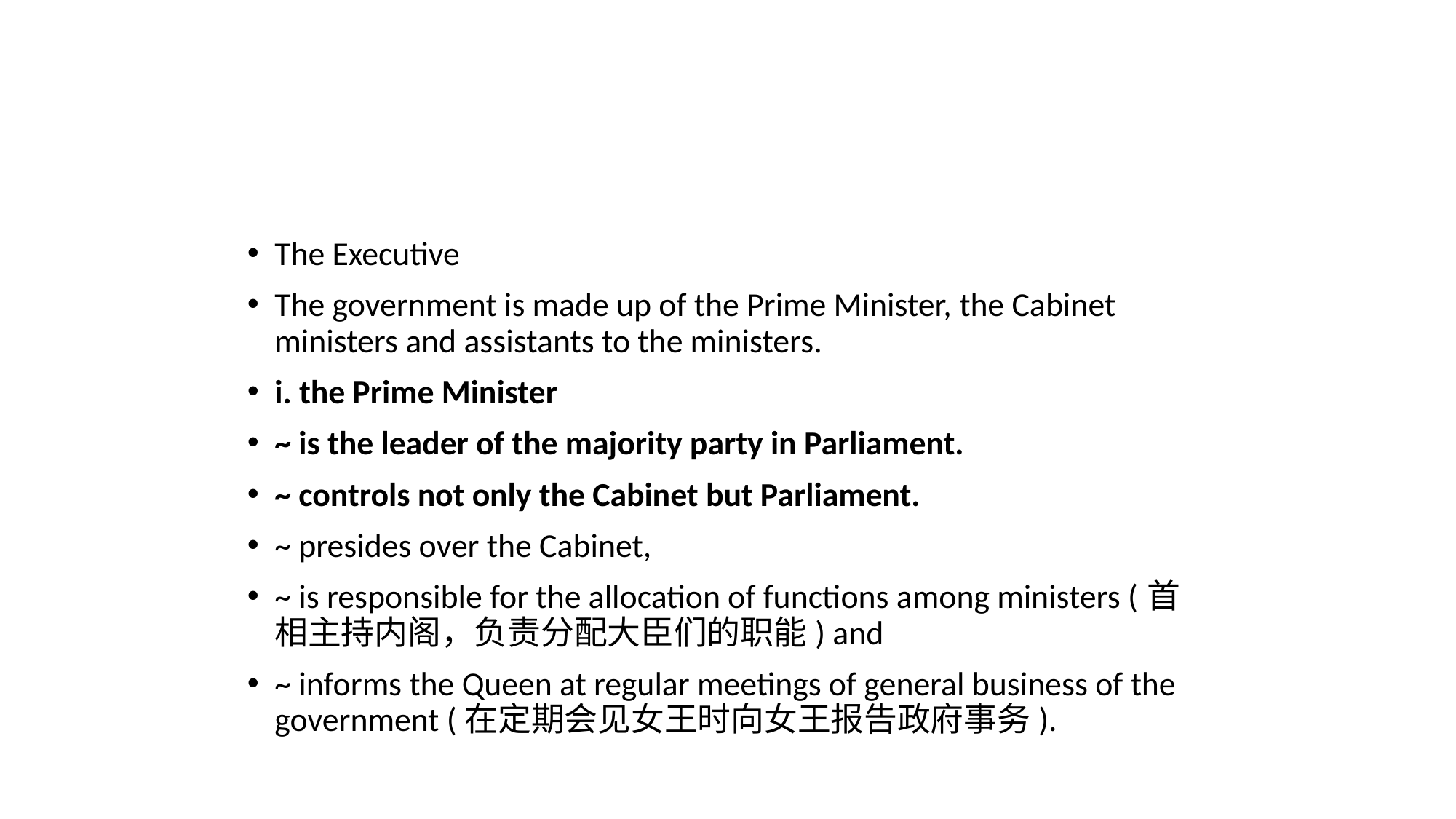

The Executive
The government is made up of the Prime Minister, the Cabinet ministers and assistants to the ministers.
i. the Prime Minister
~ is the leader of the majority party in Parliament.
~ controls not only the Cabinet but Parliament.
~ presides over the Cabinet,
~ is responsible for the allocation of functions among ministers (首相主持内阁，负责分配大臣们的职能) and
~ informs the Queen at regular meetings of general business of the government (在定期会见女王时向女王报告政府事务).